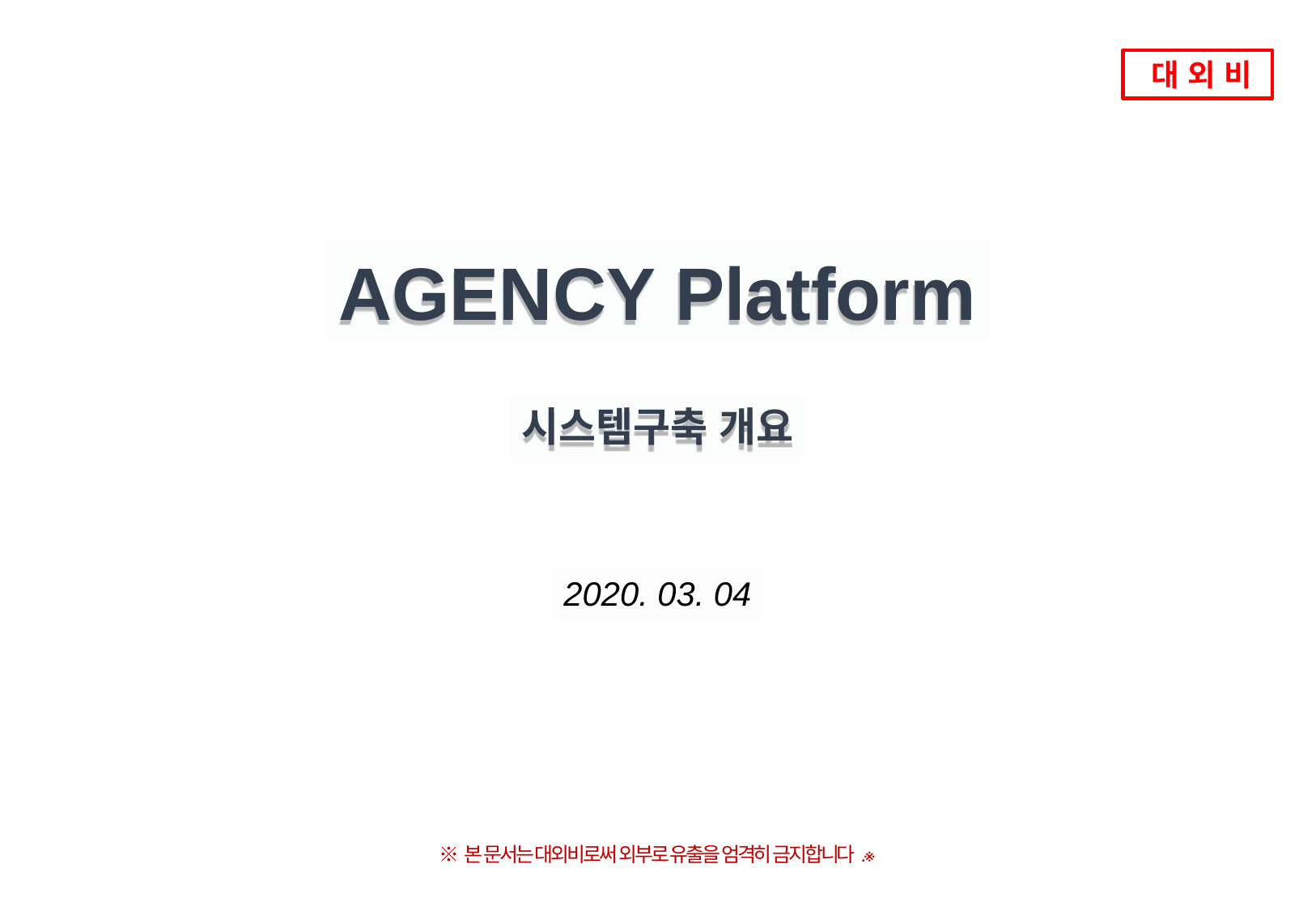

대 외 비
AGENCY Platform
시스템구축 개요
2020. 03. 04
※본 문서는 대외비로써 외부로 유출을 엄격히 금지합니다.※